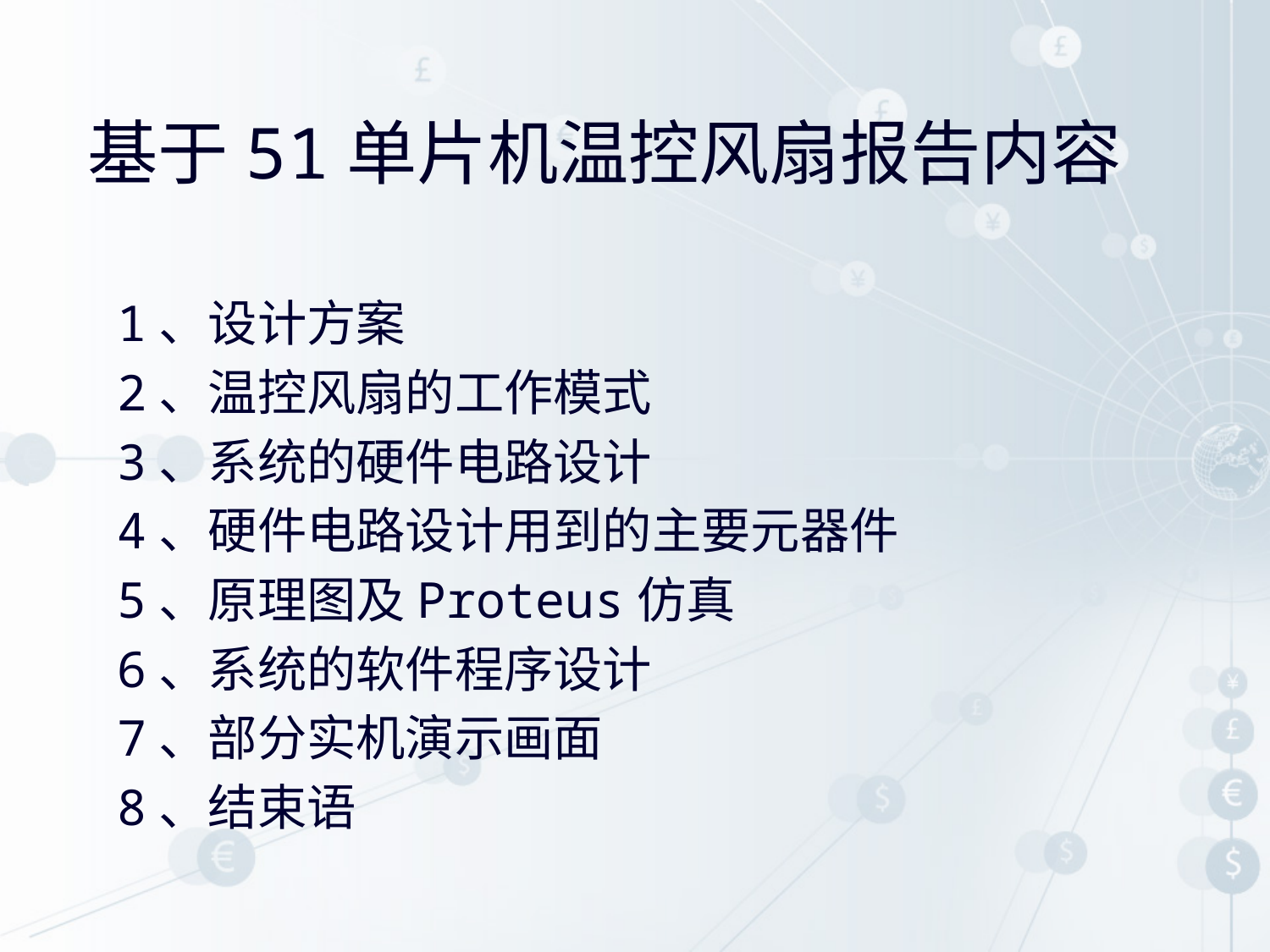

# 基于51单片机温控风扇报告内容
1、设计方案
2、温控风扇的工作模式
3、系统的硬件电路设计
4、硬件电路设计用到的主要元器件
5、原理图及Proteus仿真
6、系统的软件程序设计
7、部分实机演示画面
8、结束语